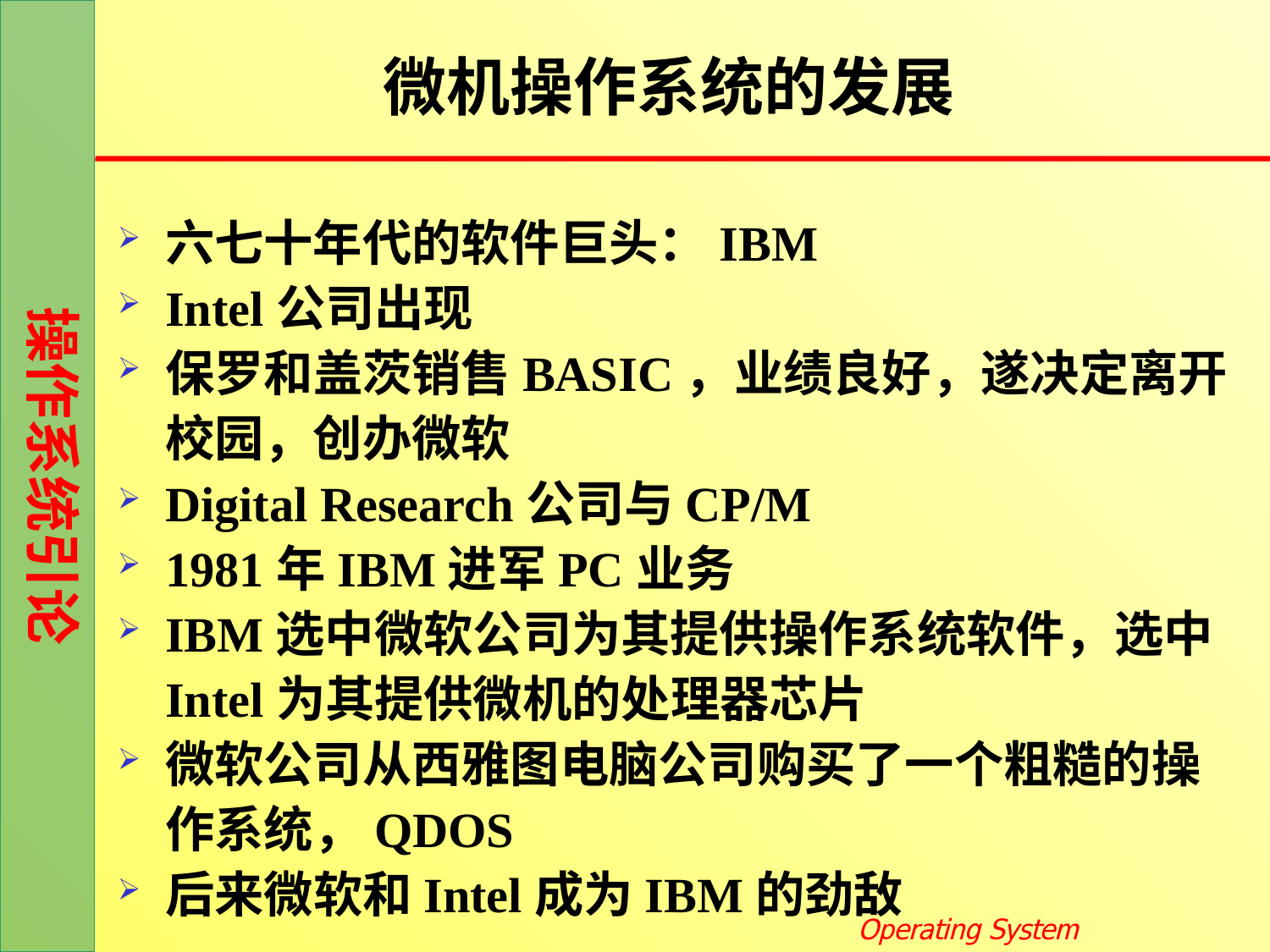

# 微机操作系统的发展

六七十年代的软件巨头：IBM
Intel公司出现
保罗和盖茨销售BASIC，业绩良好，遂决定离开校园，创办微软
Digital Research公司与CP/M
1981年IBM进军PC业务
IBM选中微软公司为其提供操作系统软件，选中Intel为其提供微机的处理器芯片
微软公司从西雅图电脑公司购买了一个粗糙的操作系统，QDOS
后来微软和Intel成为IBM的劲敌
Operating System
15